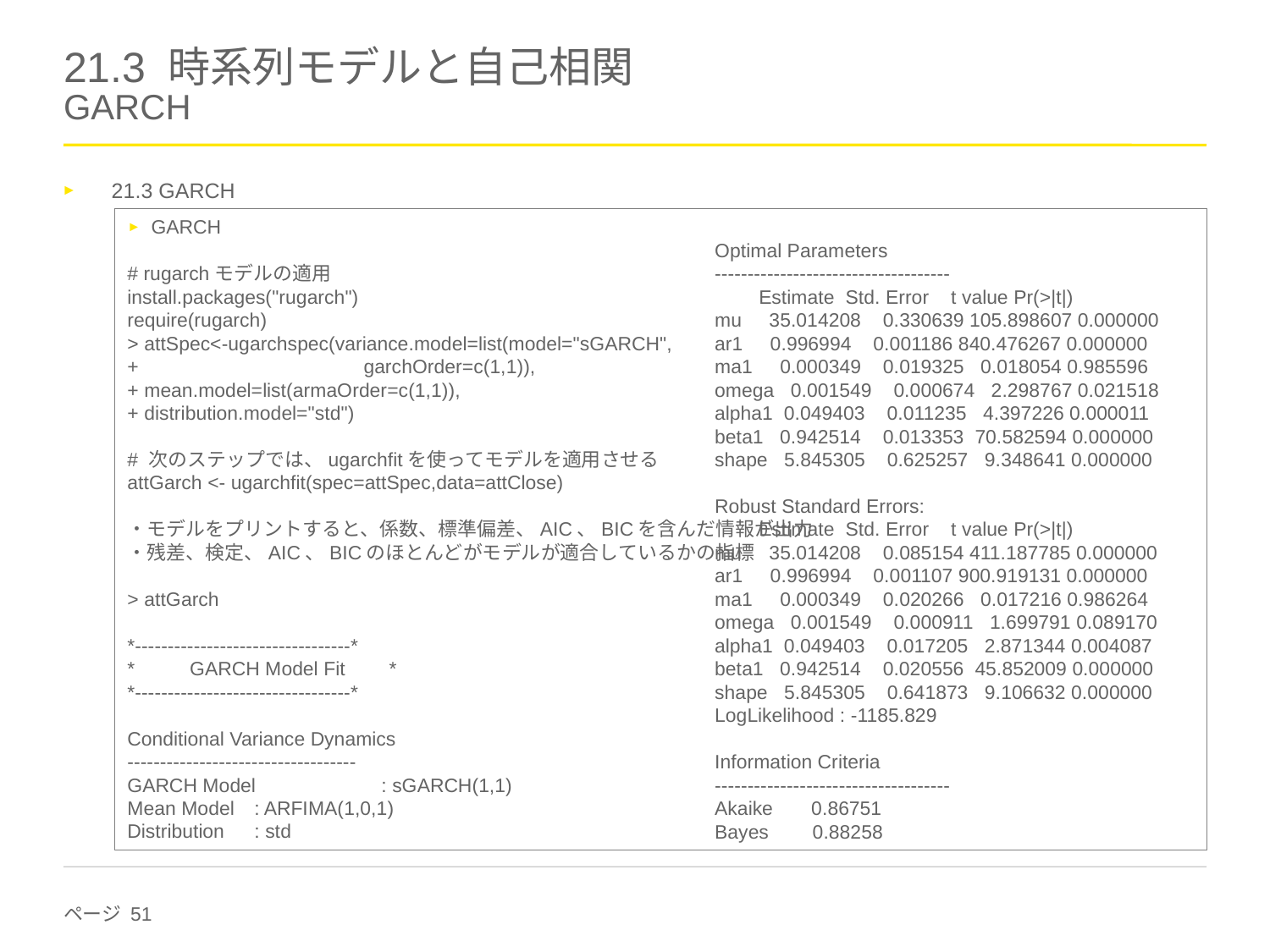

# 21.3 時系列モデルと自己相関 GARCH
21.3 GARCH

GARCH

# rugarchモデルの適用
install.packages("rugarch")
require(rugarch)
> attSpec<-ugarchspec(variance.model=list(model="sGARCH",
+                                         garchOrder=c(1,1)),
+ mean.model=list(armaOrder=c(1,1)),
+ distribution.model="std")

# 次のステップでは、ugarchfitを使ってモデルを適用させる
attGarch <- ugarchfit(spec=attSpec,data=attClose)

・モデルをプリントすると、係数、標準偏差、AIC、BICを含んだ情報が出力
・残差、検定、AIC、BICのほとんどがモデルが適合しているかの指標

> attGarch

*---------------------------------*
*          GARCH Model Fit        *
*---------------------------------*

Conditional Variance Dynamics
-----------------------------------
GARCH Model	: sGARCH(1,1)
Mean Model	: ARFIMA(1,0,1)
Distribution	: std

Optimal Parameters
------------------------------------
        Estimate  Std. Error    t value Pr(>|t|)
mu     35.014208    0.330639 105.898607 0.000000
ar1     0.996994    0.001186 840.476267 0.000000
ma1     0.000349    0.019325   0.018054 0.985596
omega   0.001549    0.000674   2.298767 0.021518
alpha1  0.049403    0.011235   4.397226 0.000011
beta1   0.942514    0.013353  70.582594 0.000000
shape   5.845305    0.625257   9.348641 0.000000

Robust Standard Errors:
        Estimate  Std. Error    t value Pr(>|t|)
mu     35.014208    0.085154 411.187785 0.000000
ar1     0.996994    0.001107 900.919131 0.000000
ma1     0.000349    0.020266   0.017216 0.986264
omega   0.001549    0.000911   1.699791 0.089170
alpha1  0.049403    0.017205   2.871344 0.004087
beta1   0.942514    0.020556  45.852009 0.000000
shape   5.845305    0.641873   9.106632 0.000000
LogLikelihood : -1185.829

Information Criteria
------------------------------------
Akaike       0.86751
Bayes        0.88258